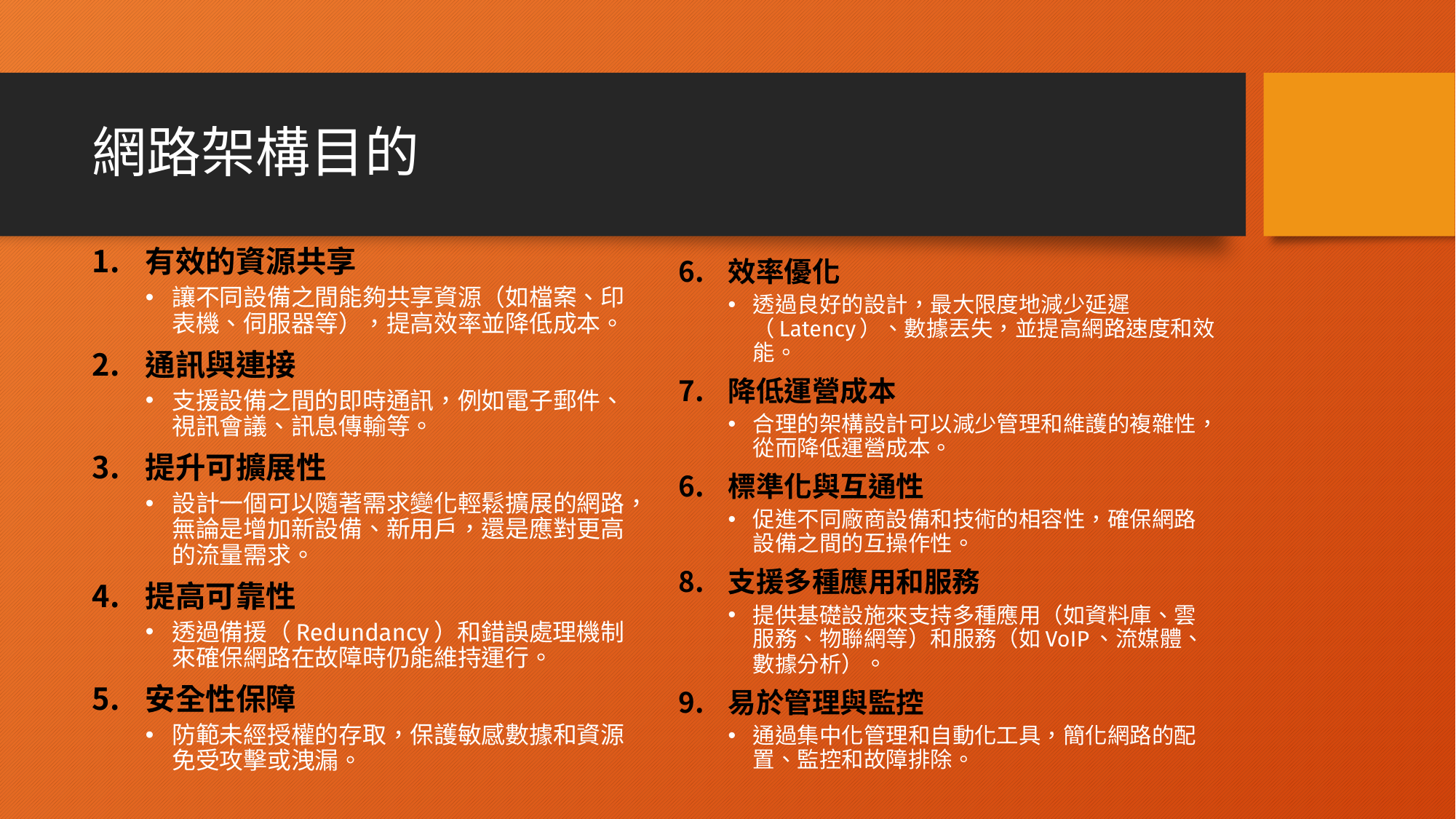

# 網路架構目的
有效的資源共享
讓不同設備之間能夠共享資源（如檔案、印表機、伺服器等），提高效率並降低成本。
通訊與連接
支援設備之間的即時通訊，例如電子郵件、視訊會議、訊息傳輸等。
提升可擴展性
設計一個可以隨著需求變化輕鬆擴展的網路，無論是增加新設備、新用戶，還是應對更高的流量需求。
提高可靠性
透過備援（Redundancy）和錯誤處理機制來確保網路在故障時仍能維持運行。
安全性保障
防範未經授權的存取，保護敏感數據和資源免受攻擊或洩漏。

效率優化
透過良好的設計，最大限度地減少延遲（Latency）、數據丟失，並提高網路速度和效能。
降低運營成本
合理的架構設計可以減少管理和維護的複雜性，從而降低運營成本。
標準化與互通性
促進不同廠商設備和技術的相容性，確保網路設備之間的互操作性。
支援多種應用和服務
提供基礎設施來支持多種應用（如資料庫、雲服務、物聯網等）和服務（如VoIP、流媒體、數據分析）。
易於管理與監控
通過集中化管理和自動化工具，簡化網路的配置、監控和故障排除。